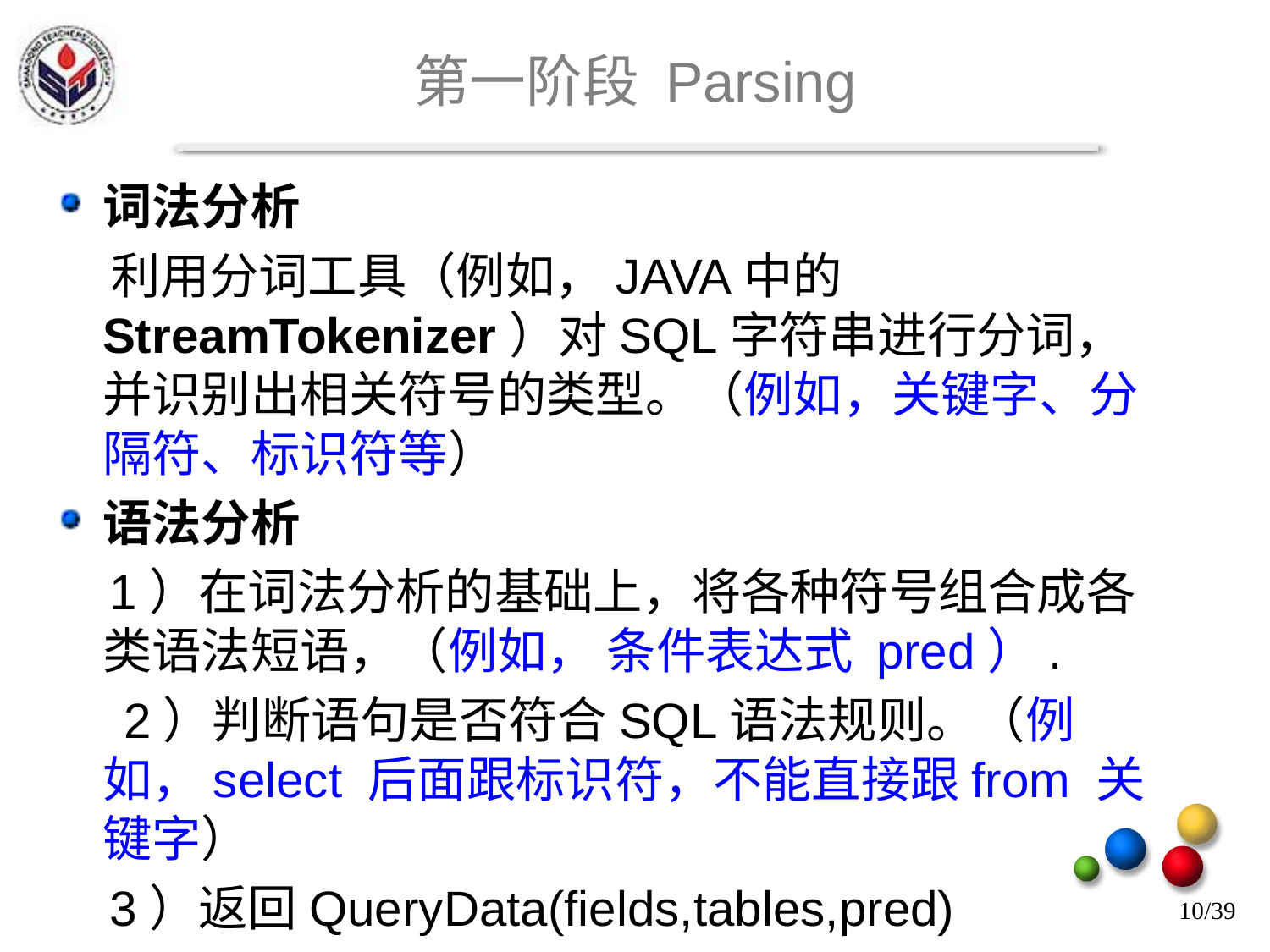

# 第一阶段 Parsing
词法分析
    利用分词工具（例如，JAVA中的StreamTokenizer）对SQL字符串进行分词，并识别出相关符号的类型。（例如，关键字、分隔符、标识符等）
语法分析
    1）在词法分析的基础上，将各种符号组合成各类语法短语，（例如， 条件表达式 pred）.
     2）判断语句是否符合SQL语法规则。（例如，select 后面跟标识符，不能直接跟from 关键字）
    3）返回QueryData(fields,tables,pred)
10/39